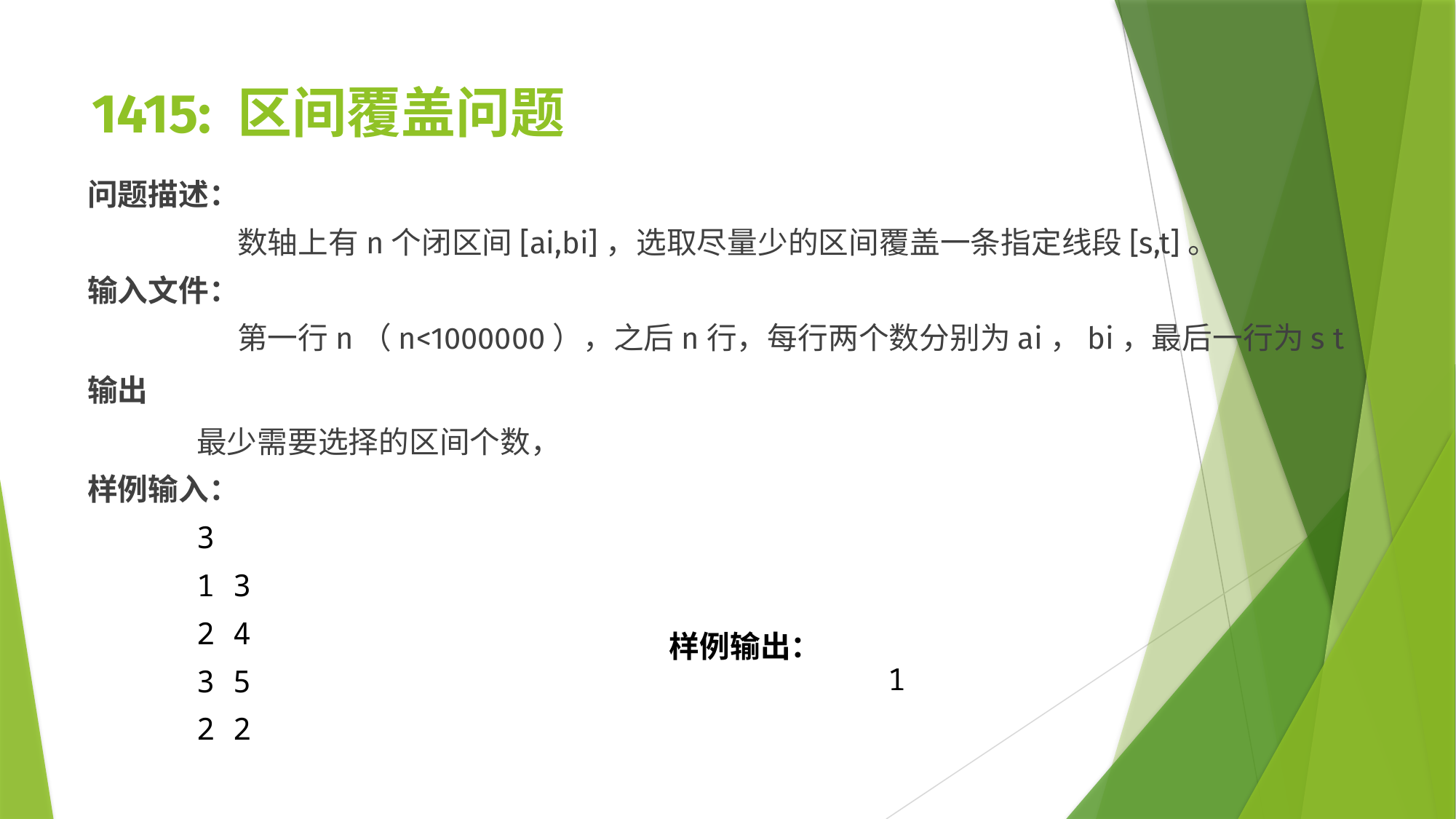

# 1415: 区间覆盖问题
问题描述：
		数轴上有n个闭区间[ai,bi]，选取尽量少的区间覆盖一条指定线段[s,t]。
输入文件：
		第一行n（n<1000000），之后n行，每行两个数分别为ai，bi，最后一行为s t
输出
	最少需要选择的区间个数，
样例输入：
3
1 3
2 4
3 5
2 2

样例输出：
		1